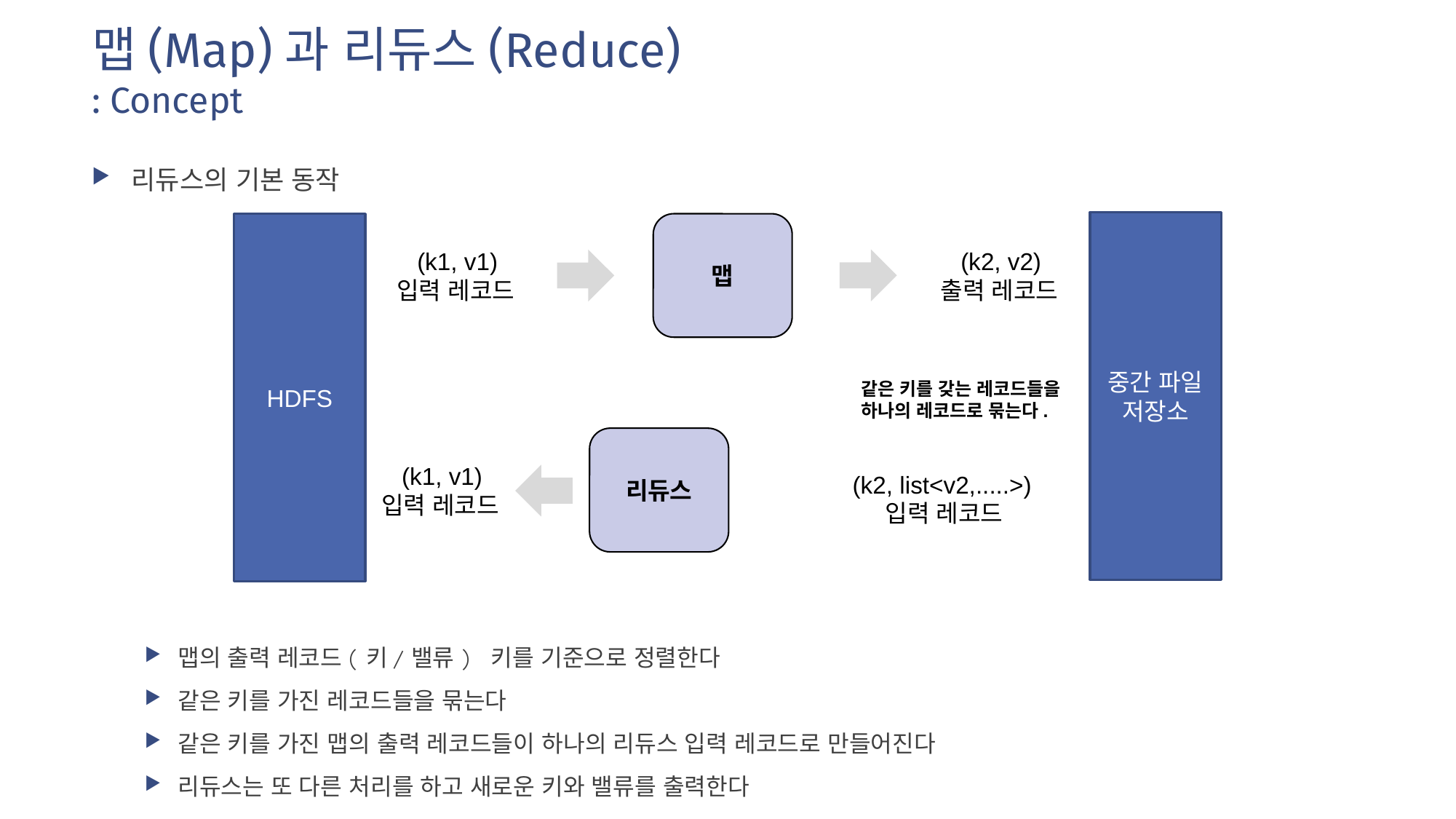

# 맵(Map)과 리듀스(Reduce) : Concept
리듀스의 기본 동작

맵의 출력 레코드(키/밸류) 키를 기준으로 정렬한다
같은 키를 가진 레코드들을 묶는다
같은 키를 가진 맵의 출력 레코드들이 하나의 리듀스 입력 레코드로 만들어진다
리듀스는 또 다른 처리를 하고 새로운 키와 밸류를 출력한다
중간 파일
저장소
HDFS
맵
   (k1, v1)
입력 레코드
   (k2, v2)
출력 레코드

같은 키를 갖는 레코드들을
하나의 레코드로 묶는다.
리듀스
   (k1, v1)
입력 레코드
   (k2, list<v2,.....>)
       입력 레코드